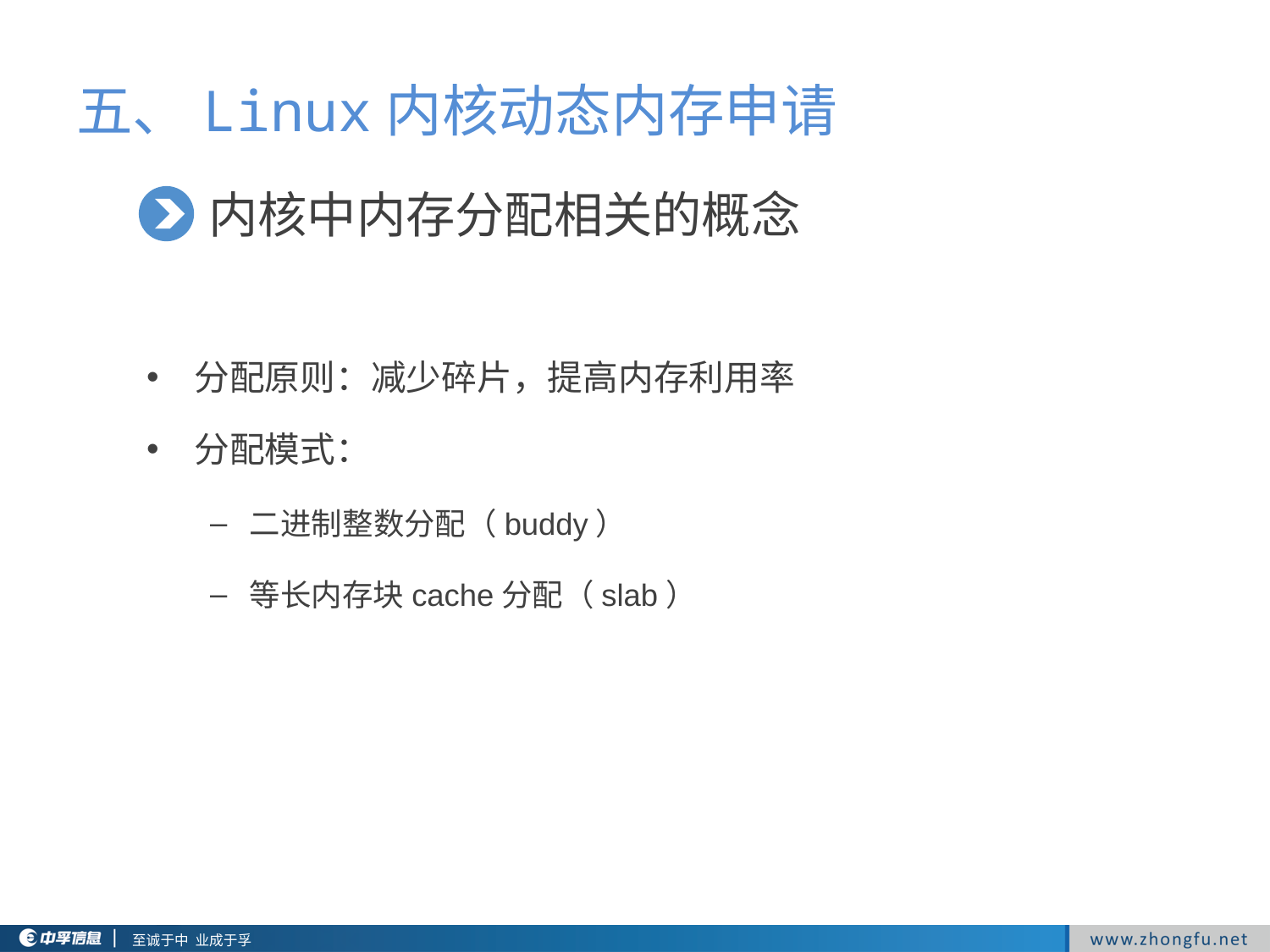

五、Linux内核动态内存申请
内核中内存分配相关的概念

分配原则：减少碎片，提高内存利用率
分配模式：
二进制整数分配（buddy）
等长内存块cache分配（slab）